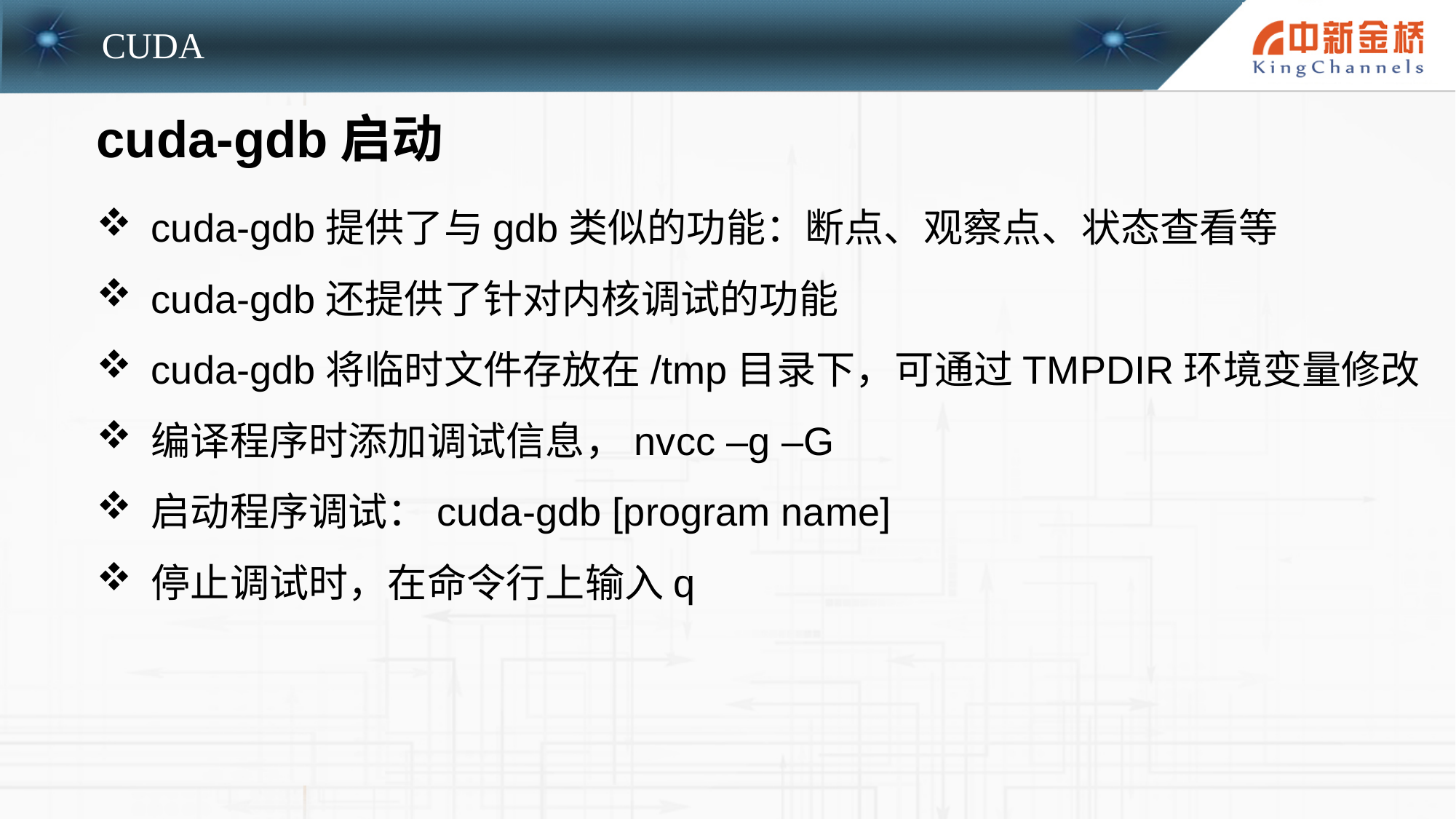

cuda-gdb启动
cuda-gdb提供了与gdb类似的功能：断点、观察点、状态查看等
cuda-gdb还提供了针对内核调试的功能
cuda-gdb将临时文件存放在/tmp目录下，可通过TMPDIR环境变量修改
编译程序时添加调试信息，nvcc –g –G
启动程序调试：cuda-gdb [program name]
停止调试时，在命令行上输入q